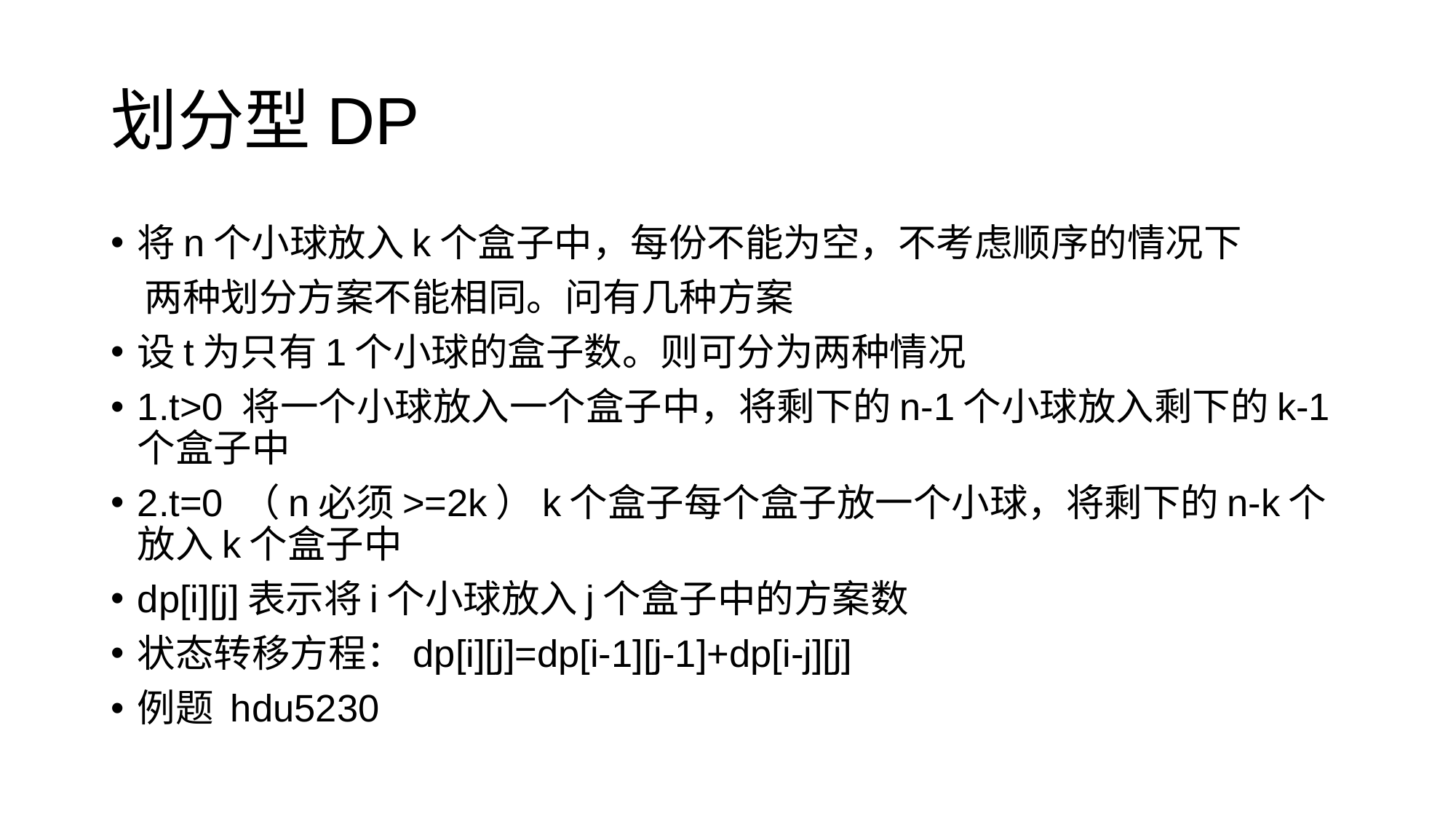

# 划分型DP
将n个小球放入k个盒子中，每份不能为空，不考虑顺序的情况下
   两种划分方案不能相同。问有几种方案
设t为只有1个小球的盒子数。则可分为两种情况
1.t>0 将一个小球放入一个盒子中，将剩下的n-1个小球放入剩下的k-1个盒子中
2.t=0 （n必须>=2k）k个盒子每个盒子放一个小球，将剩下的n-k个放入k个盒子中
dp[i][j]表示将i个小球放入j个盒子中的方案数
状态转移方程：dp[i][j]=dp[i-1][j-1]+dp[i-j][j]
例题 hdu5230